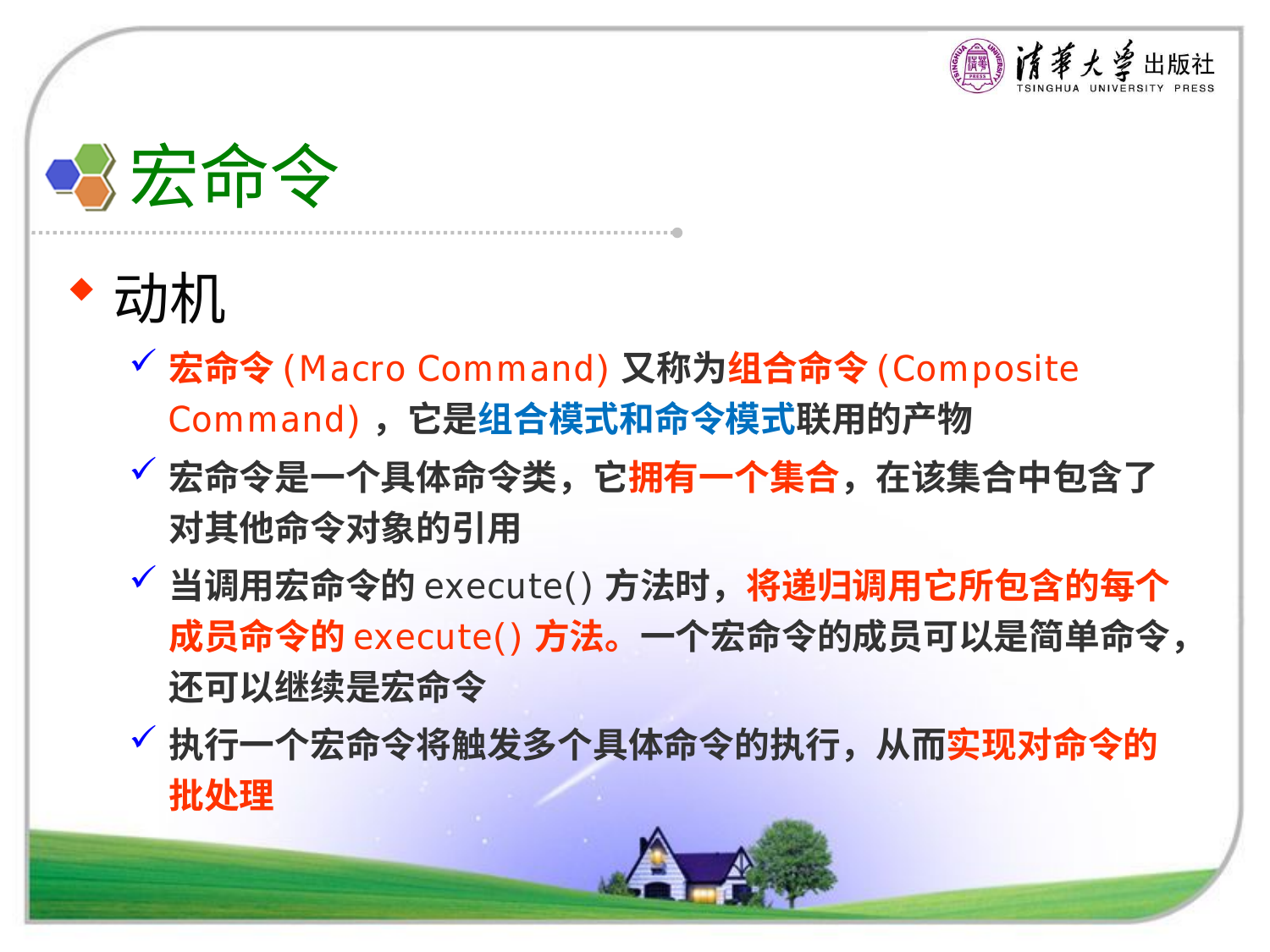

# 宏命令
动机
宏命令(Macro Command)又称为组合命令(Composite Command)，它是组合模式和命令模式联用的产物
宏命令是一个具体命令类，它拥有一个集合，在该集合中包含了对其他命令对象的引用
当调用宏命令的execute()方法时，将递归调用它所包含的每个成员命令的execute()方法。一个宏命令的成员可以是简单命令，还可以继续是宏命令
执行一个宏命令将触发多个具体命令的执行，从而实现对命令的批处理